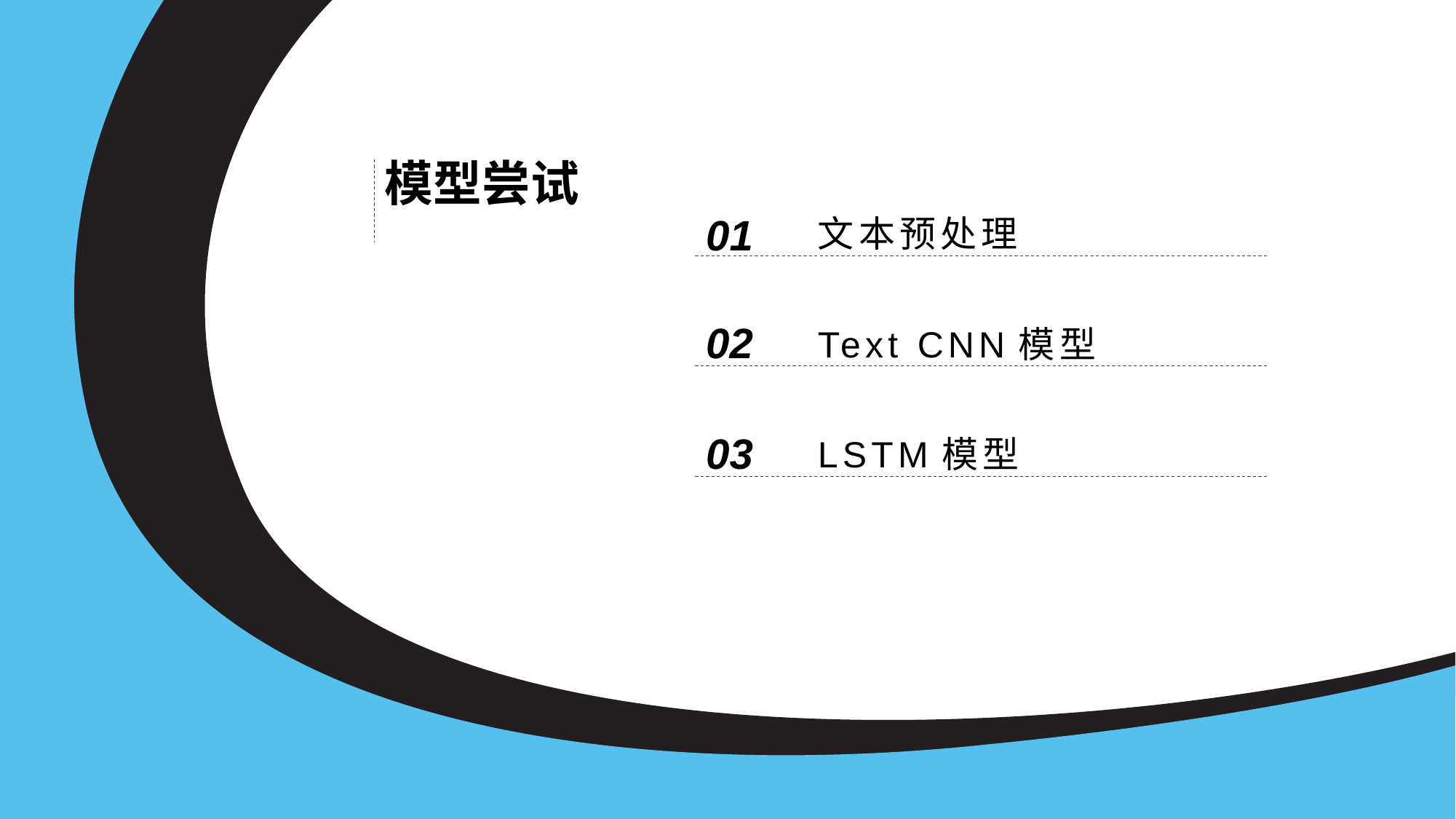

模型尝试
01
文本预处理
02
Text CNN模型
03
LSTM模型